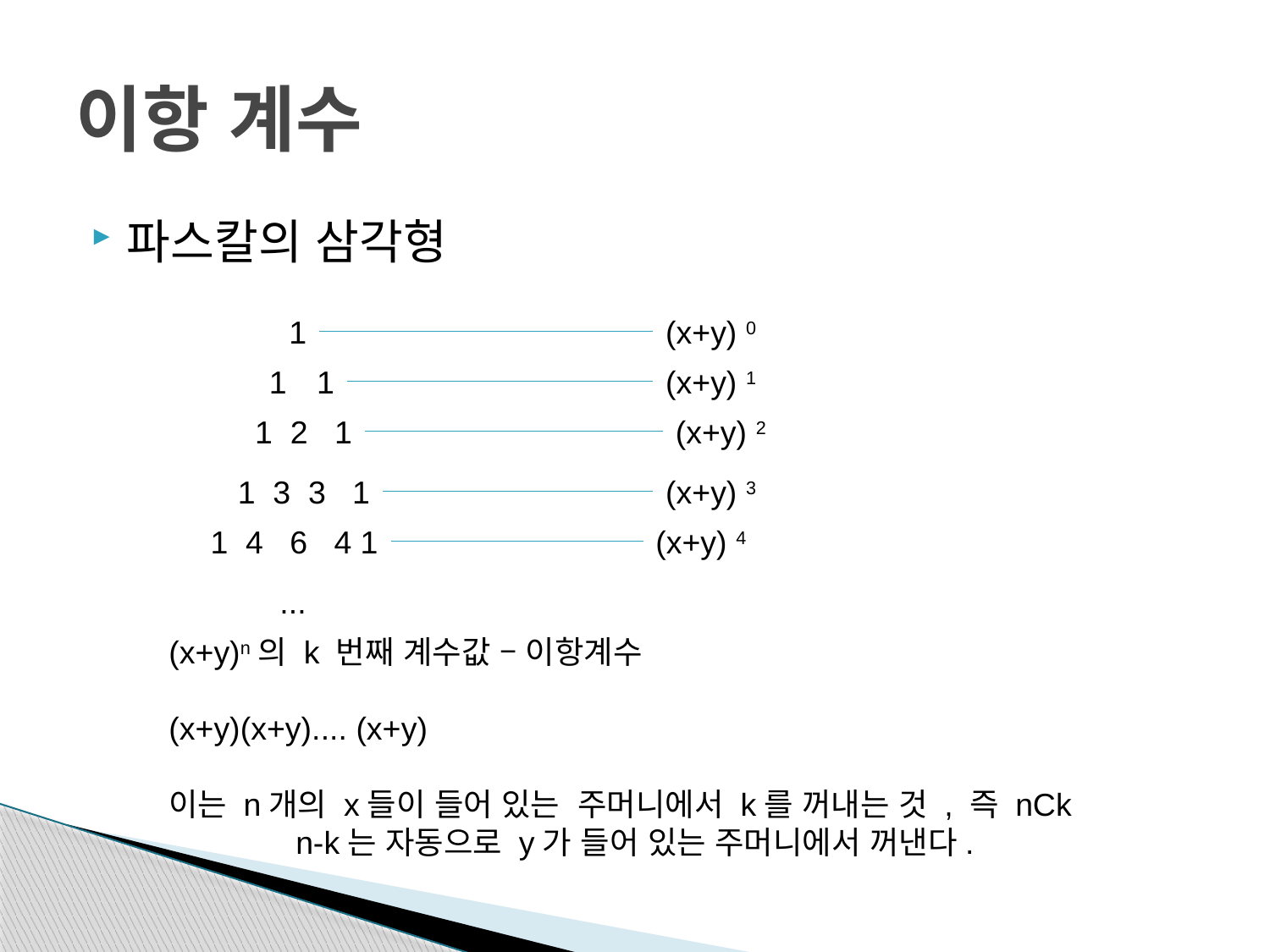

# 이항 계수
파스칼의 삼각형
1
(x+y) 0
1
(x+y) 1
1  2   1
(x+y) 2
1  3  3   1
(x+y) 3
1  4   6   4 1
(x+y) 4
...
(x+y)n의 k 번째 계수값 – 이항계수

(x+y)(x+y).... (x+y)

이는 n개의 x들이 들어 있는  주머니에서 k를 꺼내는 것 , 즉 nCk
	n-k는 자동으로 y가 들어 있는 주머니에서 꺼낸다.